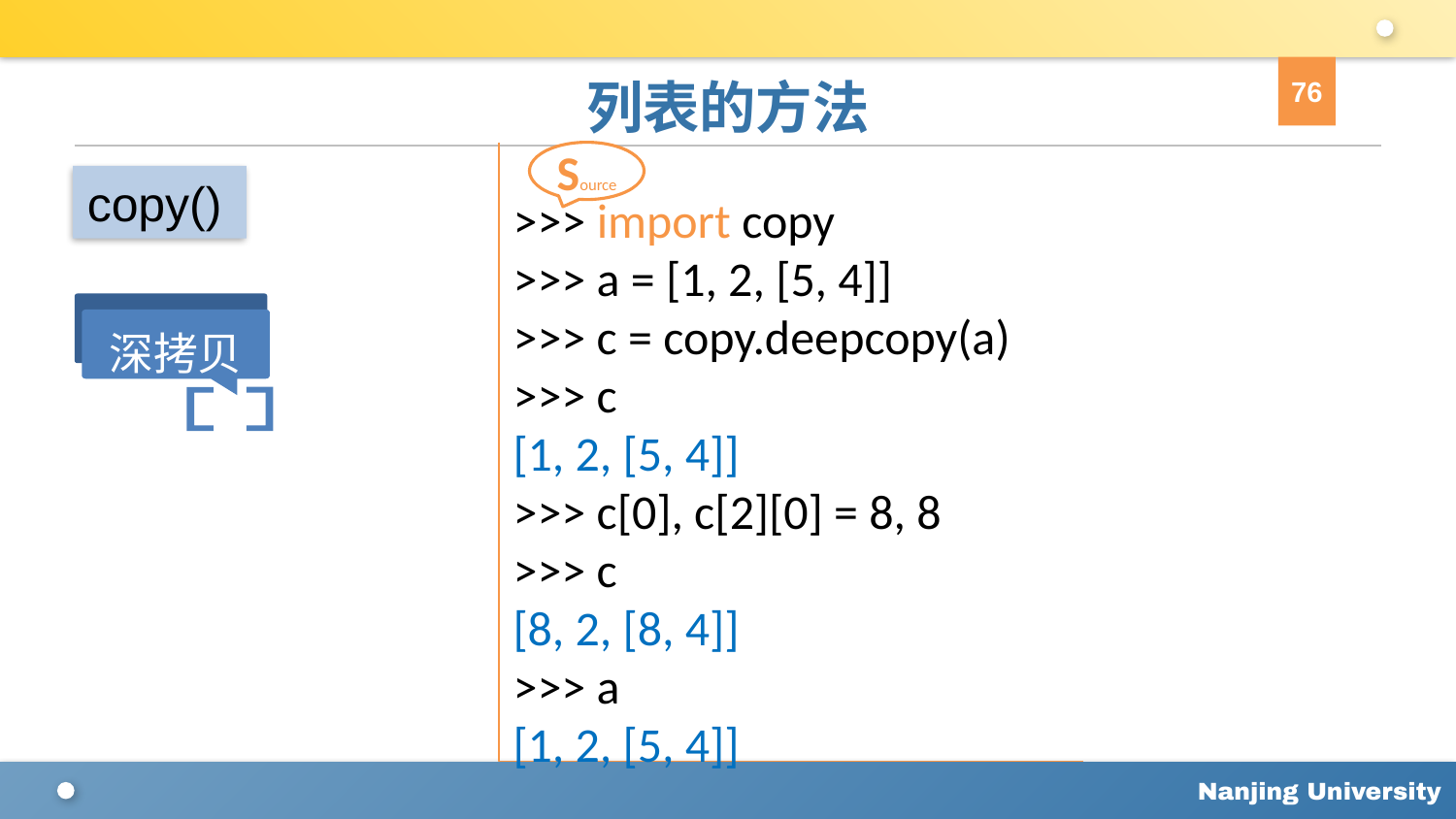

76
# 列表的方法

>>> import copy
>>> a = [1, 2, [5, 4]]
>>> c = copy.deepcopy(a)
>>> c
[1, 2, [5, 4]]
>>> c[0], c[2][0] = 8, 8
>>> c
[8, 2, [8, 4]]
>>> a
[1, 2, [5, 4]]
Source
copy()

深拷贝